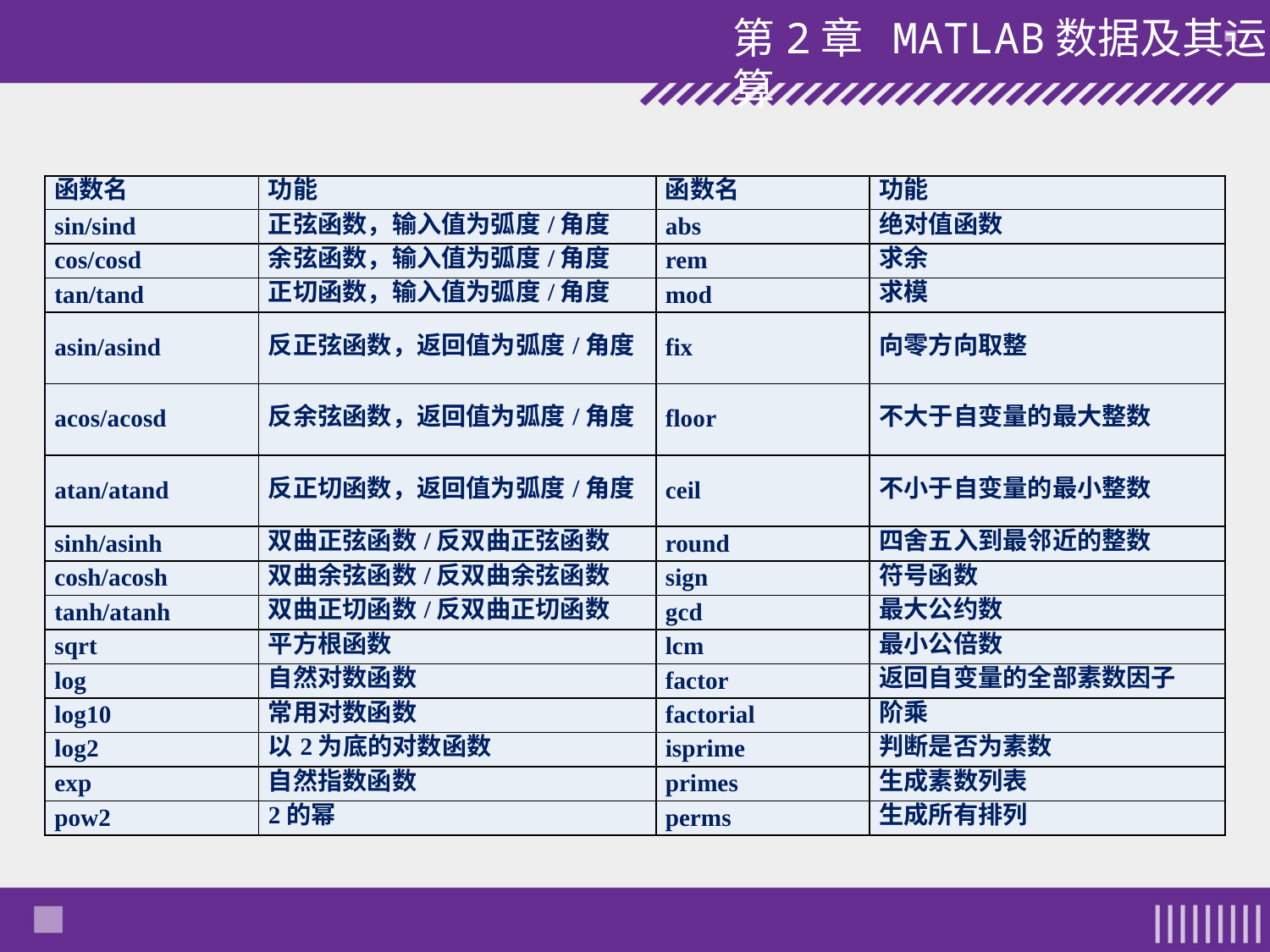

| 函数名 | 功能 | 函数名 | 功能 |
| --- | --- | --- | --- |
| sin/sind | 正弦函数，输入值为弧度/角度 | abs | 绝对值函数 |
| cos/cosd | 余弦函数，输入值为弧度/角度 | rem | 求余 |
| tan/tand | 正切函数，输入值为弧度/角度 | mod | 求模 |
| asin/asind | 反正弦函数，返回值为弧度/角度 | fix | 向零方向取整 |
| acos/acosd | 反余弦函数，返回值为弧度/角度 | floor | 不大于自变量的最大整数 |
| atan/atand | 反正切函数，返回值为弧度/角度 | ceil | 不小于自变量的最小整数 |
| sinh/asinh | 双曲正弦函数/反双曲正弦函数 | round | 四舍五入到最邻近的整数 |
| cosh/acosh | 双曲余弦函数/反双曲余弦函数 | sign | 符号函数 |
| tanh/atanh | 双曲正切函数/反双曲正切函数 | gcd | 最大公约数 |
| sqrt | 平方根函数 | lcm | 最小公倍数 |
| log | 自然对数函数 | factor | 返回自变量的全部素数因子 |
| log10 | 常用对数函数 | factorial | 阶乘 |
| log2 | 以2为底的对数函数 | isprime | 判断是否为素数 |
| exp | 自然指数函数 | primes | 生成素数列表 |
| pow2 | 2的幂 | perms | 生成所有排列 |